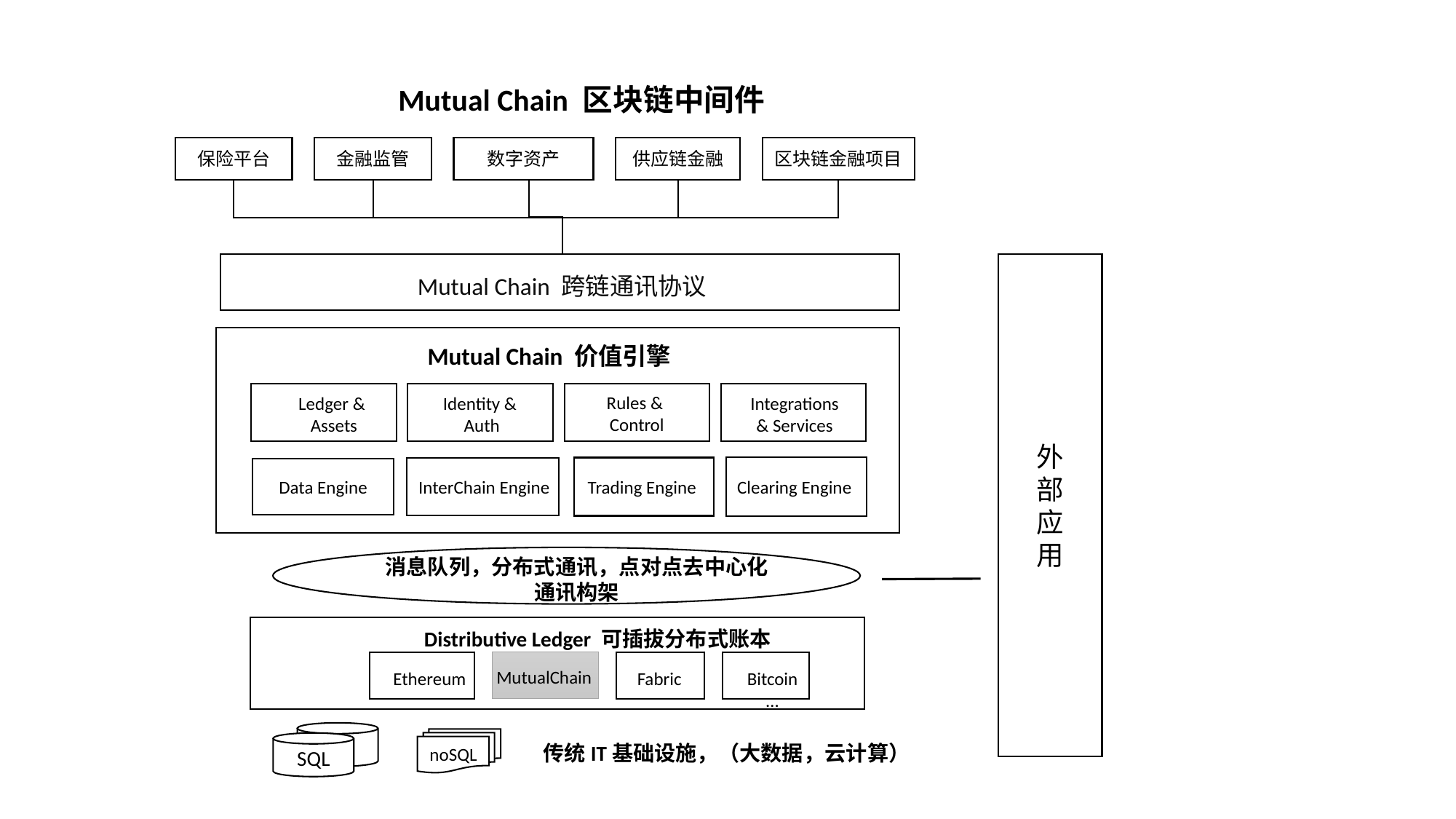

Mutual Chain 区块链中间件
保险平台
金融监管
数字资产
供应链金融
区块链金融项目

外
部
应
用
Mutual Chain 跨链通讯协议

Mutual Chain 价值引擎

Rules &
Control
Integrations
& Services
Ledger &
Assets
Identity &
Auth

Data Engine
InterChain Engine
Trading Engine
Clearing Engine

消息队列，分布式通讯，点对点去中心化通讯构架

Distributive Ledger 可插拔分布式账本

MutualChain
Ethereum
Fabric
Bitcoin …
SQL
noSQL
SQL
传统IT基础设施，（大数据，云计算）